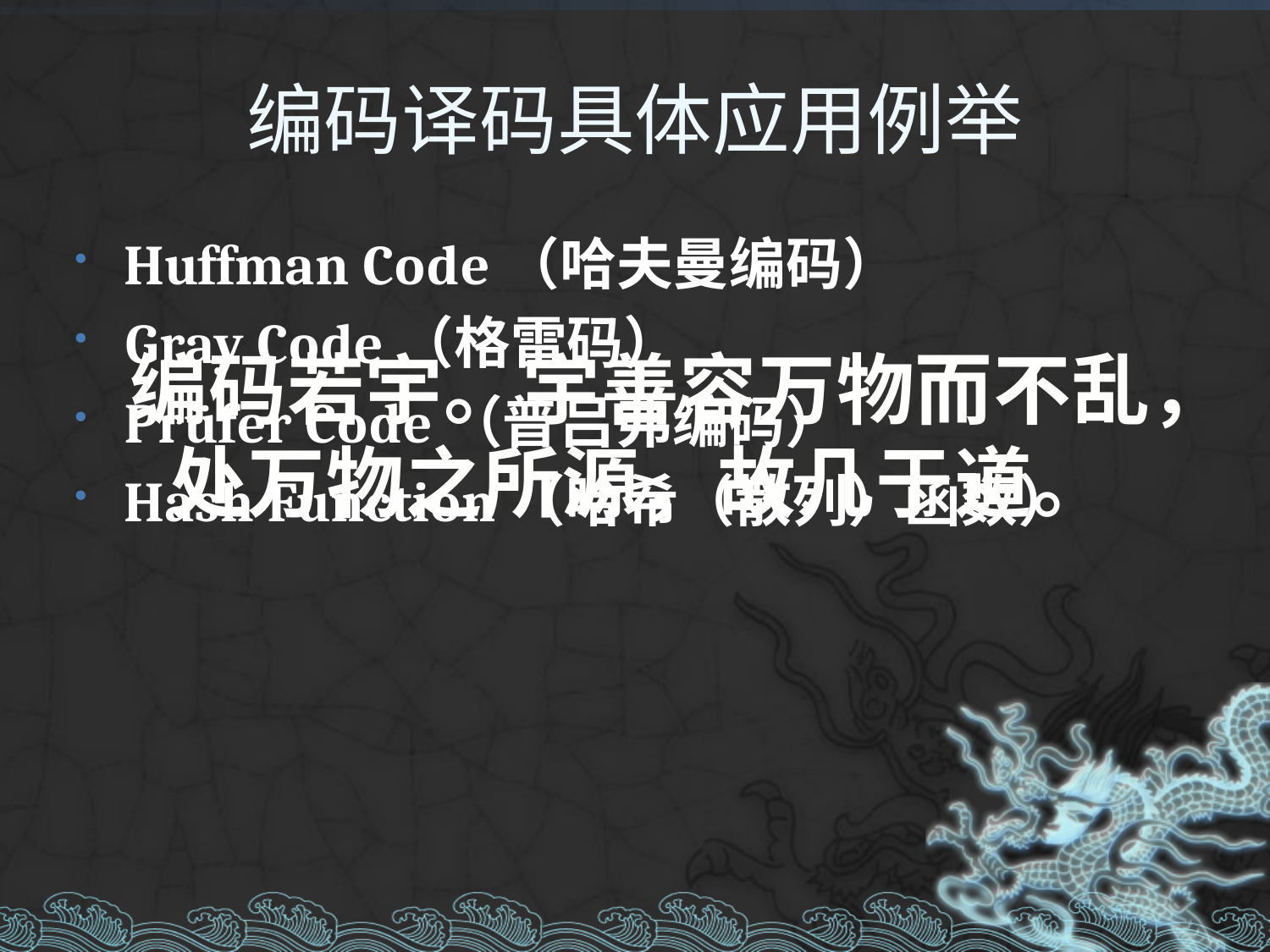

# 编码译码具体应用例举
Huffman Code（哈夫曼编码）
Gray Code（格雷码）
Prüfer Code（普吕弗编码）
Hash Function（哈希（散列）函数）
编码若宇。宇善容万物而不乱，处万物之所源，故几于道。